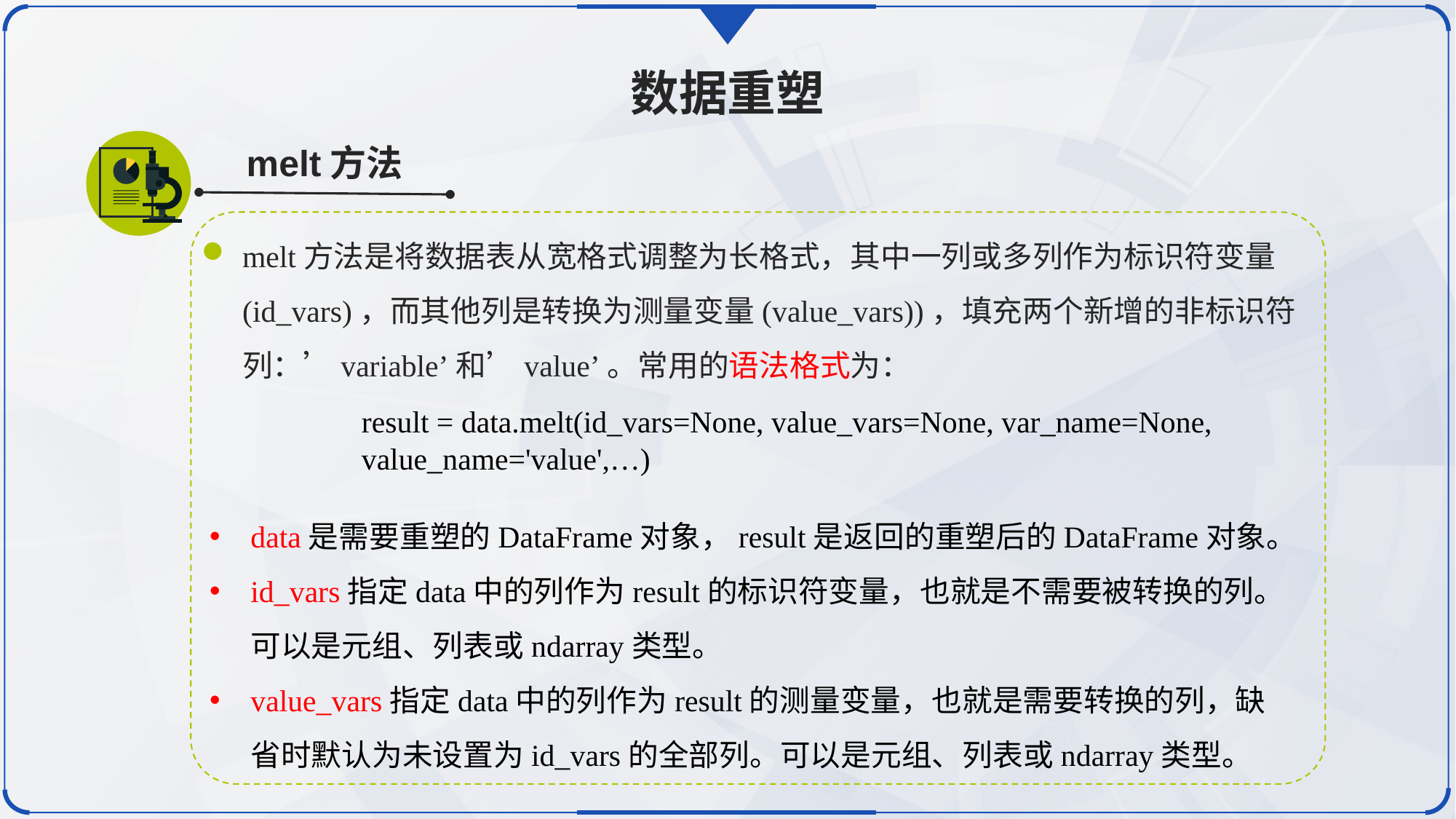

数据重塑

melt方法

melt方法是将数据表从宽格式调整为长格式，其中一列或多列作为标识符变量(id_vars)，而其他列是转换为测量变量(value_vars))，填充两个新增的非标识符列：’variable’和’value’。常用的语法格式为：
result = data.melt(id_vars=None, value_vars=None, var_name=None, value_name='value',…)
data是需要重塑的DataFrame对象，result是返回的重塑后的DataFrame对象。
id_vars指定data中的列作为result的标识符变量，也就是不需要被转换的列。可以是元组、列表或ndarray类型。
value_vars指定data中的列作为result的测量变量，也就是需要转换的列，缺省时默认为未设置为id_vars的全部列。可以是元组、列表或ndarray类型。